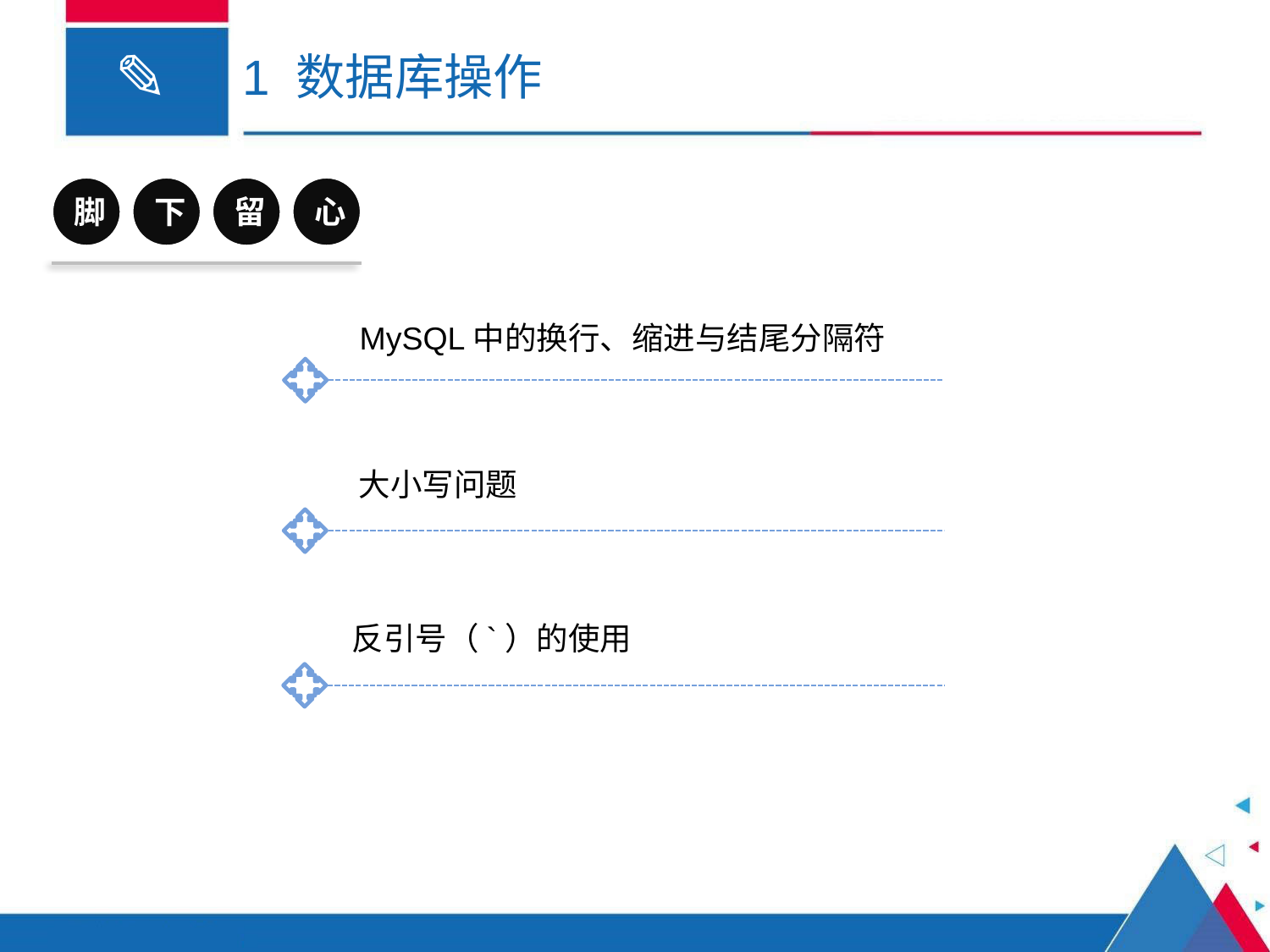

# 1 数据库操作
脚
下
留
心
MySQL中的换行、缩进与结尾分隔符

大小写问题

反引号（`）的使用